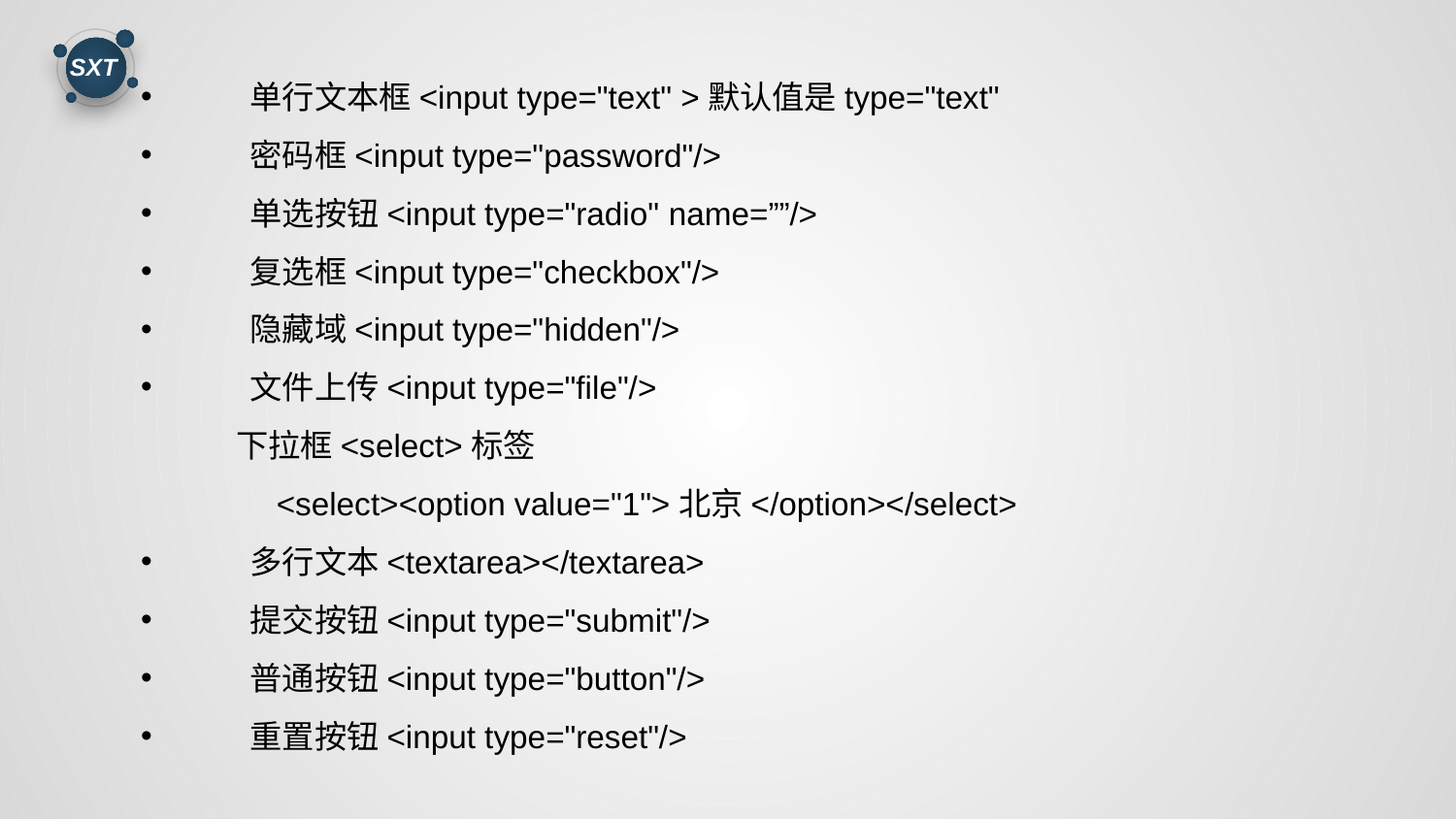

单行文本框<input type="text" >默认值是type="text"
密码框<input type="password"/>
单选按钮<input type="radio" name=””/>
复选框<input type="checkbox"/>
隐藏域<input type="hidden"/>
文件上传<input type="file"/>
  下拉框<select>标签
       <select><option value="1">北京</option></select>
多行文本<textarea></textarea>
提交按钮<input type="submit"/>
普通按钮<input type="button"/>
重置按钮<input type="reset"/>